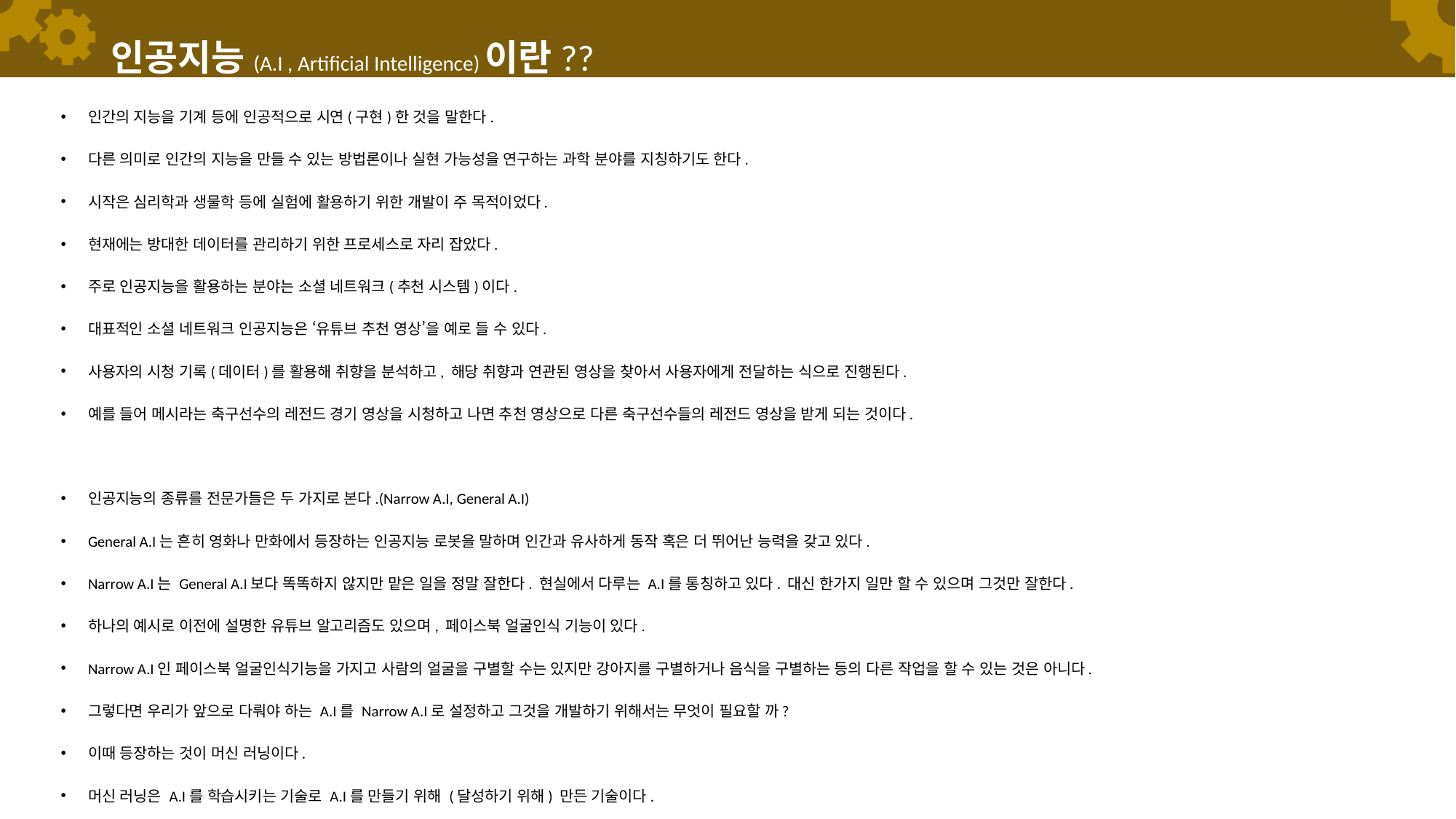

# 인공지능(A.I , Artificial Intelligence)이란??
인간의 지능을 기계 등에 인공적으로 시연(구현)한 것을 말한다.
다른 의미로 인간의 지능을 만들 수 있는 방법론이나 실현 가능성을 연구하는 과학 분야를 지칭하기도 한다.
시작은 심리학과 생물학 등에 실험에 활용하기 위한 개발이 주 목적이었다.
현재에는 방대한 데이터를 관리하기 위한 프로세스로 자리 잡았다.
주로 인공지능을 활용하는 분야는 소셜 네트워크(추천 시스템)이다.
대표적인 소셜 네트워크 인공지능은 ‘유튜브 추천 영상’을 예로 들 수 있다.
사용자의 시청 기록(데이터)를 활용해 취향을 분석하고, 해당 취향과 연관된 영상을 찾아서 사용자에게 전달하는 식으로 진행된다.
예를 들어 메시라는 축구선수의 레전드 경기 영상을 시청하고 나면 추천 영상으로 다른 축구선수들의 레전드 영상을 받게 되는 것이다.

인공지능의 종류를 전문가들은 두 가지로 본다.(Narrow A.I, General A.I)
General A.I는 흔히 영화나 만화에서 등장하는 인공지능 로봇을 말하며 인간과 유사하게 동작 혹은 더 뛰어난 능력을 갖고 있다.
Narrow A.I는 General A.I보다 똑똑하지 않지만 맡은 일을 정말 잘한다. 현실에서 다루는 A.I를 통칭하고 있다. 대신 한가지 일만 할 수 있으며 그것만 잘한다.
하나의 예시로 이전에 설명한 유튜브 알고리즘도 있으며, 페이스북 얼굴인식 기능이 있다.
Narrow A.I인 페이스북 얼굴인식기능을 가지고 사람의 얼굴을 구별할 수는 있지만 강아지를 구별하거나 음식을 구별하는 등의 다른 작업을 할 수 있는 것은 아니다.
그렇다면 우리가 앞으로 다뤄야 하는 A.I를 Narrow A.I로 설정하고 그것을 개발하기 위해서는 무엇이 필요할 까?
이때 등장하는 것이 머신 러닝이다.
머신 러닝은 A.I를 학습시키는 기술로 A.I를 만들기 위해 (달성하기 위해) 만든 기술이다.
머신 러닝에 방법은 여러가지 있다. 대표적으로 두가지 방법이 있는데 각각을 UNSUPERVISED, SUPERVISED 라고 부른다.
둘의 구분 방법을 하나의 예시로 설명하자면 핫도그를 구별하는 앱을 개발을 예로 설명한다.
SUERVISED는 무엇이 핫도그 인지 라벨을 만들어 붙이게 된다. 무엇이 핫도그인지 상세하게 알려주는 것이다.
예)핫도그는 길어, 빵 사이에 소시지가 있어, 사이에 야채가 있을 수 도 있고 없을 수 도 있어, 위에 소스를 뿌려 놓을 수 도 있고 뿌리지 않을 수도 있어
위 라벨을 기준으로 핫도그 인지 판단하고 결과를 출력한다. %단위로 사용자에게 핫도그와 유사한지 알려준다.
기계가 자율적으로 판단하는 것이 아니라 확률을 토대로 결과를 알려준다.
대표적인 예시로 유튜브, 멜론 음악추천이 있다.
유튜브에서는 사용자의 시청 목록이, 멜론에는 장르가 라벨이 되어 다른 정보를 찾는 기준을 만들어 준다.
결론적으로 SUPERVISED 방식이 인산이 데이터를 분류하는 방식을 이야기 한다고 이해하면 된다.
반대로, UNSUPERVISED 방식은 인간은 데이터를 분류하지 않는다. 대신 데이터를 뭉치로 준다. 위와 동일하게 핫도그를 구분하는 앱을 만든다고 가정하면 수만개의 핫도그 사진을 기계에게 전달하게 된다.
대신 라벨이나 기타 설명이 없다. 수만개의 사진으로 기계가 스스로 핫도그가 무엇인지 학습하게 된다.